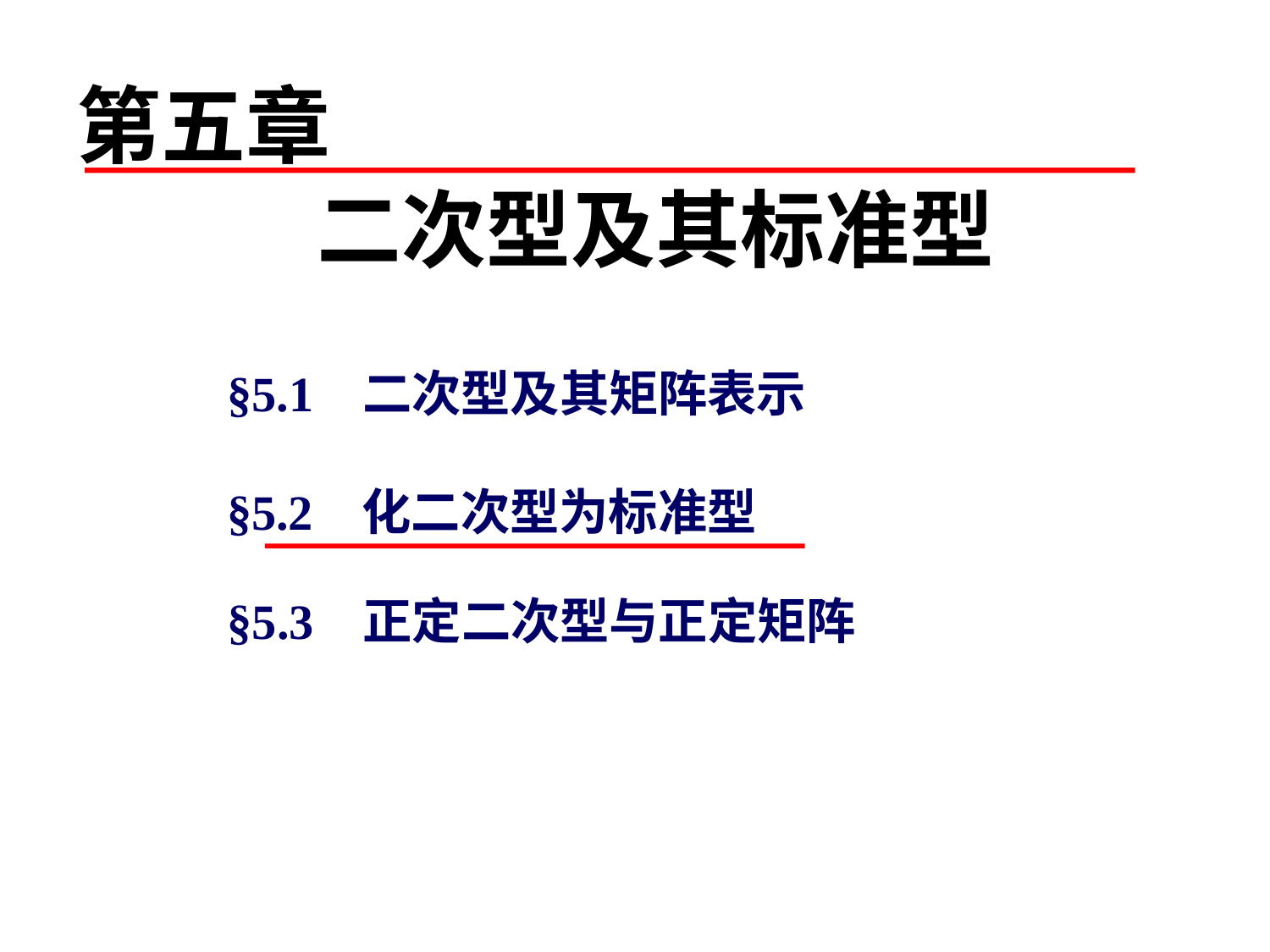

第五章

二次型及其标准型
§5.1   二次型及其矩阵表示
§5.2   化二次型为标准型

§5.3   正定二次型与正定矩阵